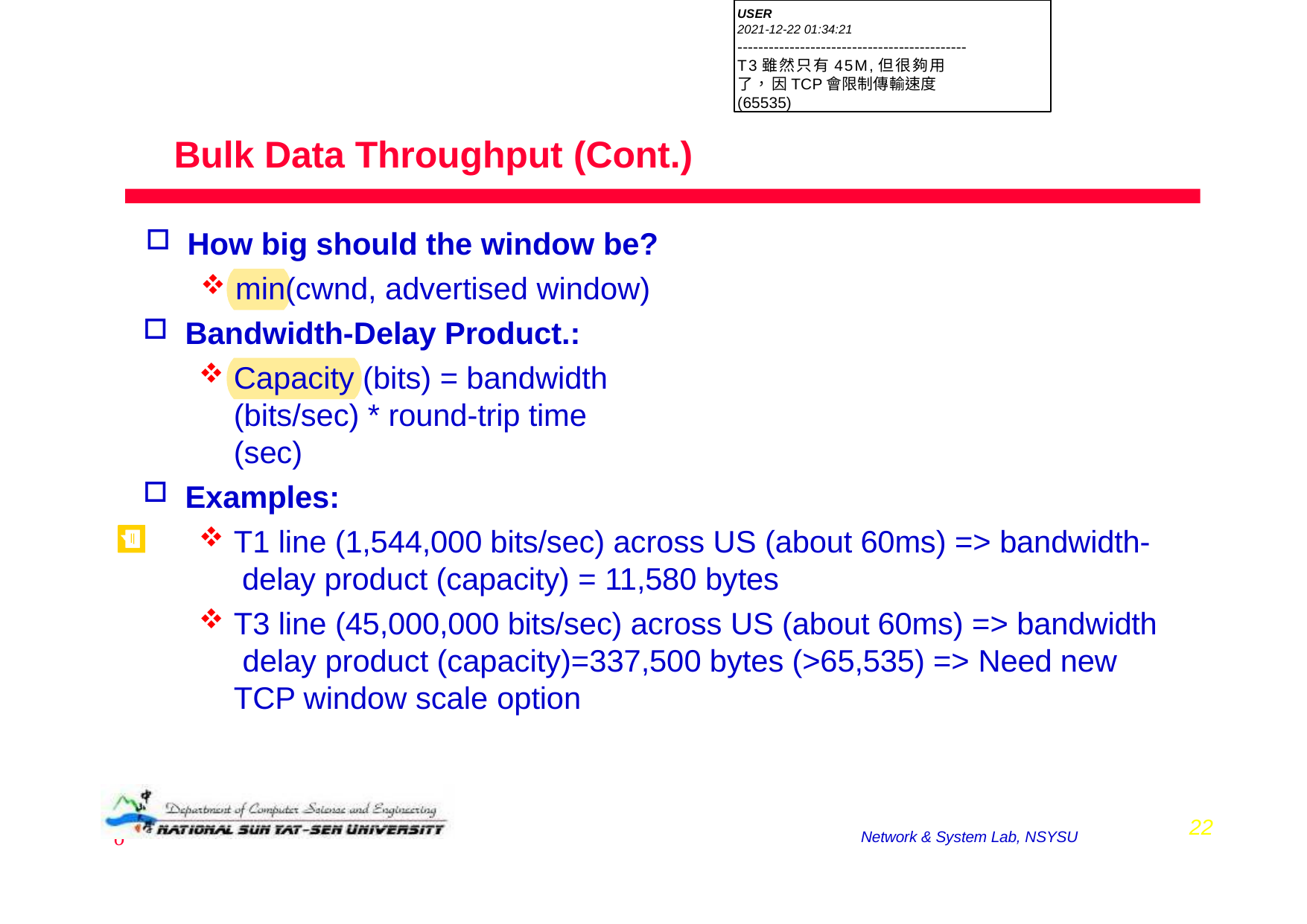

USER
2021-12-22 01:34:21
--------------------------------------------
T3雖然只有45M,但很夠用了 ，因TCP會限制傳輸速度 (65535)
# Bulk Data Throughput (Cont.)

How big should the window be?
min(cwnd, advertised window)
Bandwidth-Delay Product.:
Capacity (bits) = bandwidth (bits/sec) * round-trip time (sec)
Examples:
T1 line (1,544,000 bits/sec) across US (about 60ms) => bandwidth-  delay product (capacity) = 11,580 bytes
T3 line (45,000,000 bits/sec) across US (about 60ms) => bandwidth  delay product (capacity)=337,500 bytes (>65,535) => Need new  TCP window scale option

2008/12/16
22
Network & System Lab, NSYSU